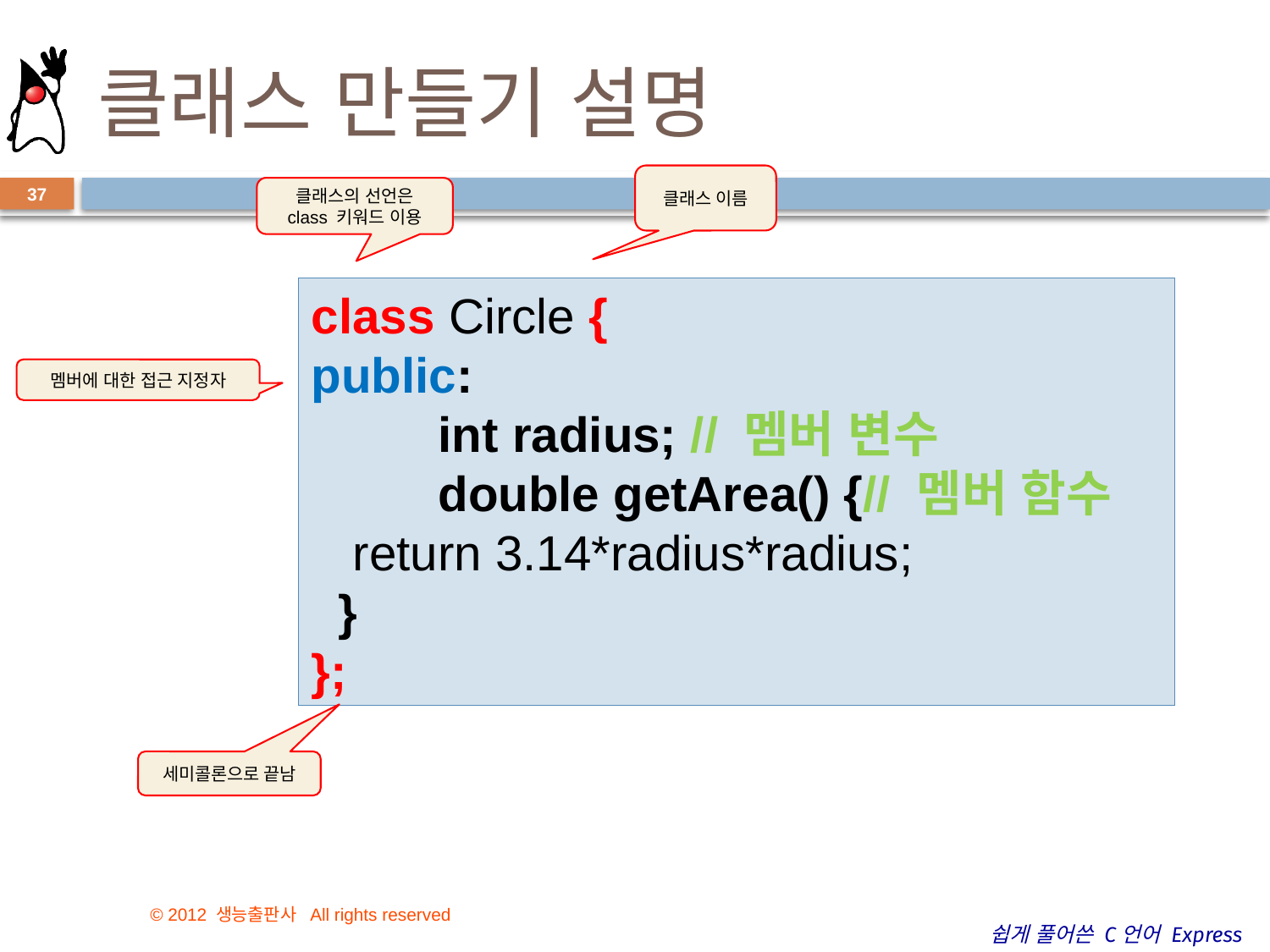

# 클래스 만들기 설명
클래스 이름
37
클래스의 선언은 class 키워드 이용
class Circle {
public:
	int radius; // 멤버 변수
	double getArea() {// 멤버 함수
   return 3.14*radius*radius;
  }
};
멤버에 대한 접근 지정자
세미콜론으로 끝남